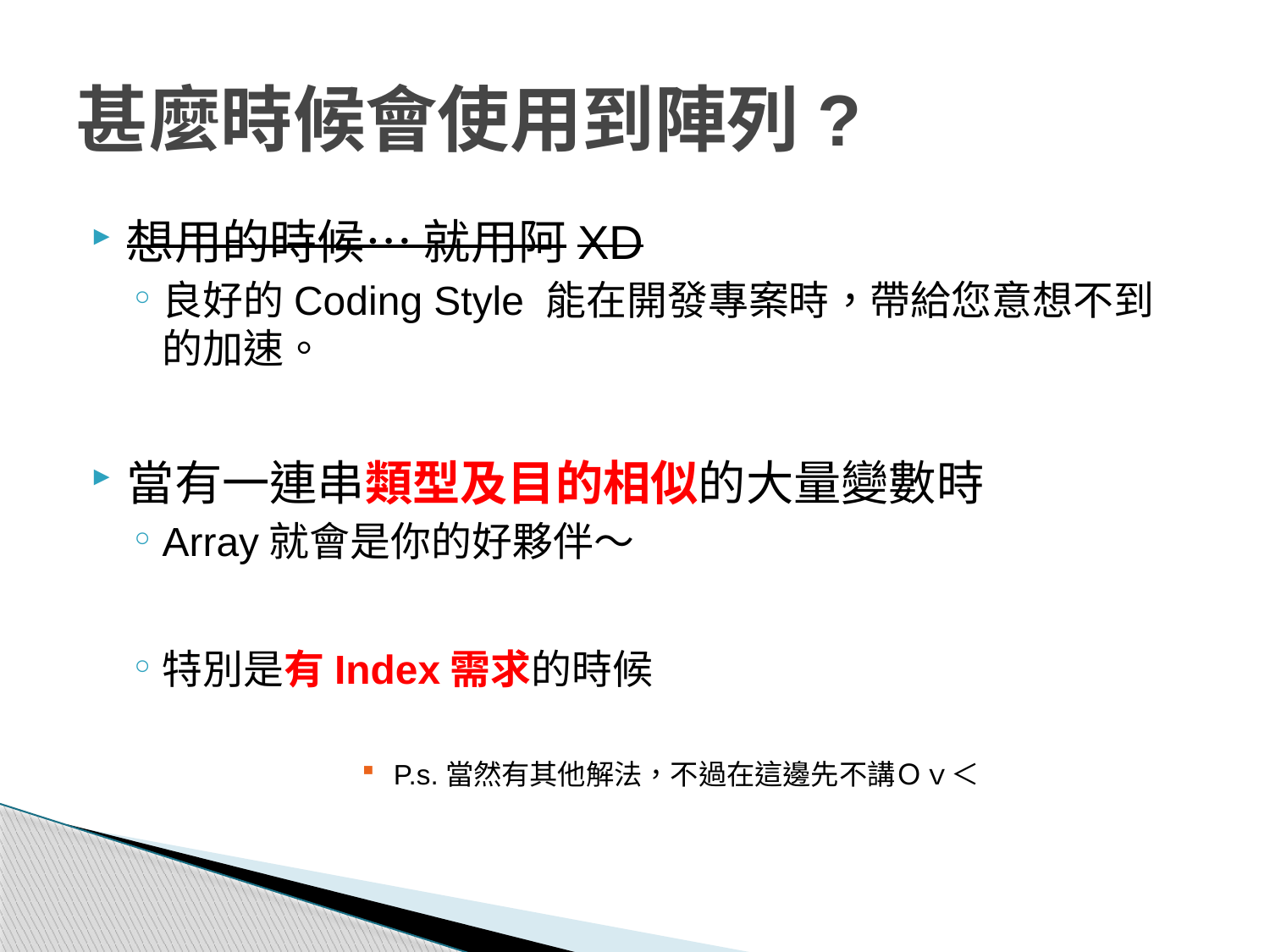

# 甚麼時候會使用到陣列?
想用的時候… 就用阿XD
良好的Coding Style 能在開發專案時，帶給您意想不到的加速。

當有一連串類型及目的相似的大量變數時
Array就會是你的好夥伴～

特別是有Index需求的時候

P.s.當然有其他解法，不過在這邊先不講Ｏｖ＜